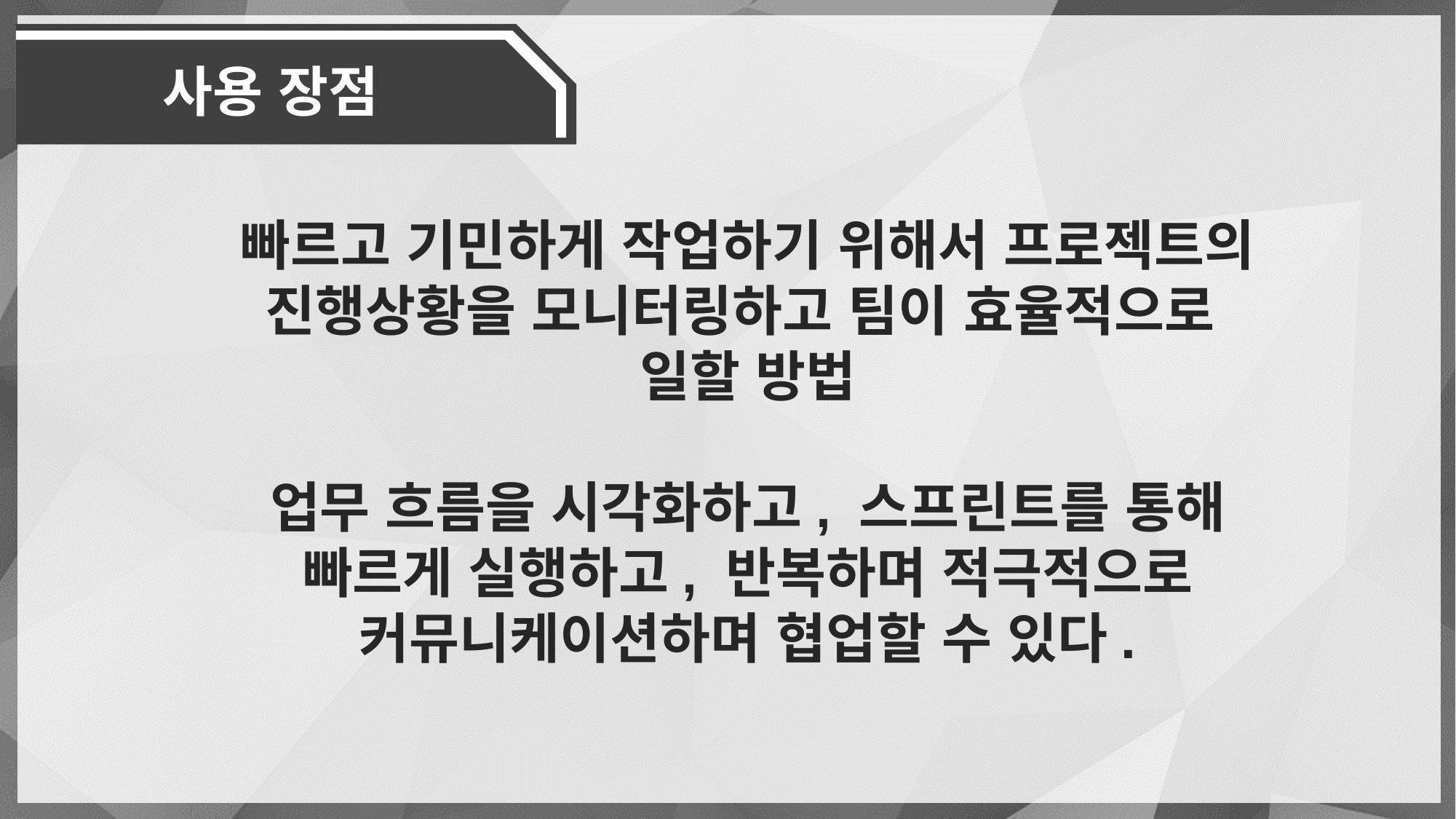

사용 장점
빠르고 기민하게 작업하기 위해서 프로젝트의 진행상황을 모니터링하고 팀이 효율적으로
일할 방법

업무 흐름을 시각화하고, 스프린트를 통해 빠르게 실행하고, 반복하며 적극적으로 커뮤니케이션하며 협업할 수 있다.